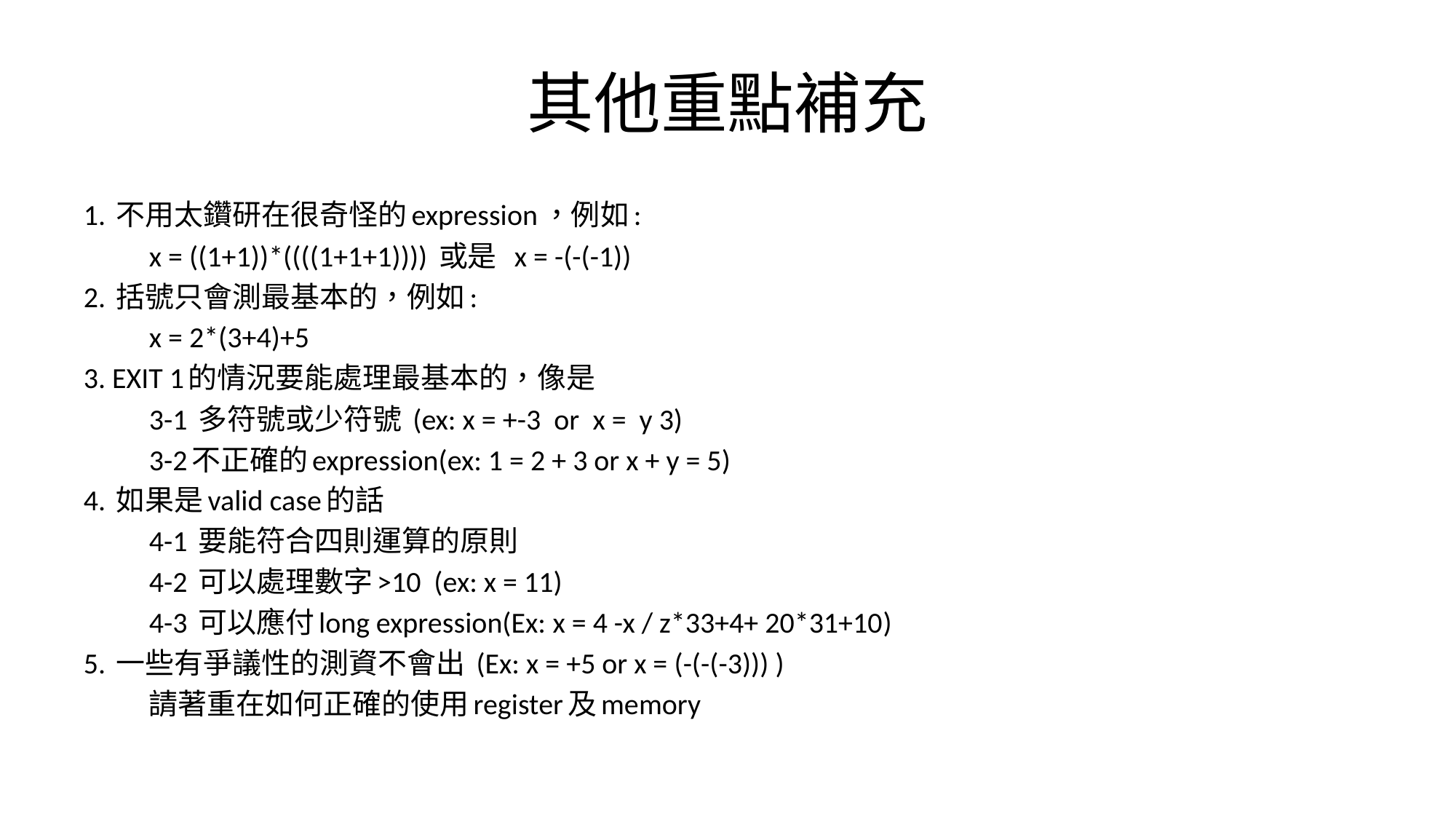

# 其他重點補充
1. 不用太鑽研在很奇怪的expression，例如:
	x = ((1+1))*((((1+1+1)))) 或是  x = -(-(-1))
2. 括號只會測最基本的，例如:
	x = 2*(3+4)+5
3. EXIT 1的情況要能處理最基本的，像是
	3-1 多符號或少符號 (ex: x = +-3  or  x =  y 3)
 	3-2不正確的expression(ex: 1 = 2 + 3 or x + y = 5)
4. 如果是valid case的話
	4-1 要能符合四則運算的原則
	4-2 可以處理數字>10  (ex: x = 11)
	4-3 可以應付long expression(Ex: x = 4 -x / z*33+4+ 20*31+10)
5. 一些有爭議性的測資不會出 (Ex: x = +5 or x = (-(-(-3))) )
	請著重在如何正確的使用register及memory